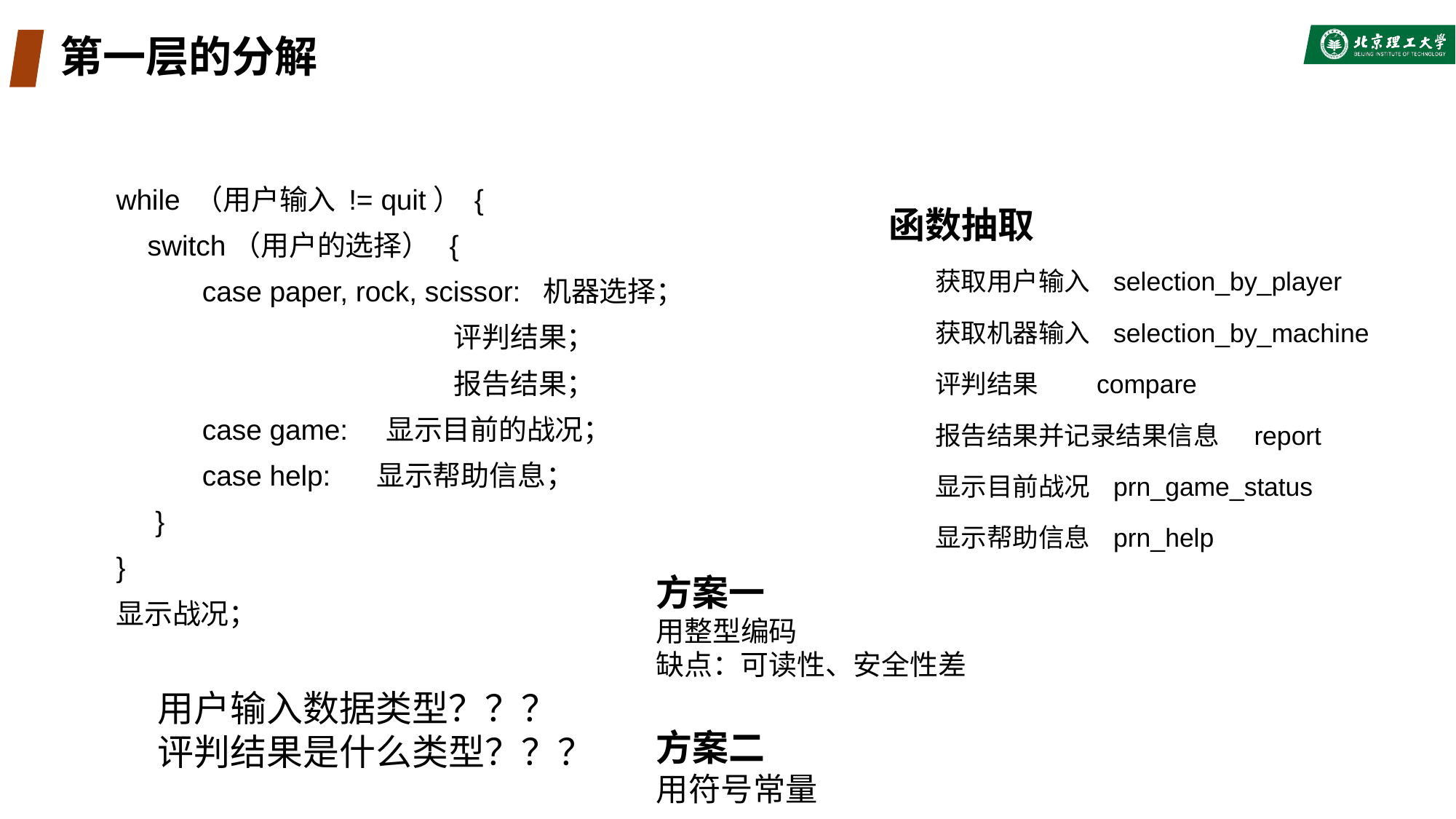

# 第一层的分解
while （用户输入 != quit） {
    switch（用户的选择）  {
           case paper, rock, scissor:  机器选择；
                                                    评判结果；
                                                    报告结果；
           case game:    显示目前的战况；
           case help:     显示帮助信息；
     }
}
显示战况；
函数抽取
获取用户输入   selection_by_player
获取机器输入   selection_by_machine
评判结果         compare
报告结果并记录结果信息     report
显示目前战况   prn_game_status
显示帮助信息   prn_help
方案一
用整型编码
缺点：可读性、安全性差

方案二
用符号常量
枚举类型
用户输入数据类型？？？
评判结果是什么类型？？？